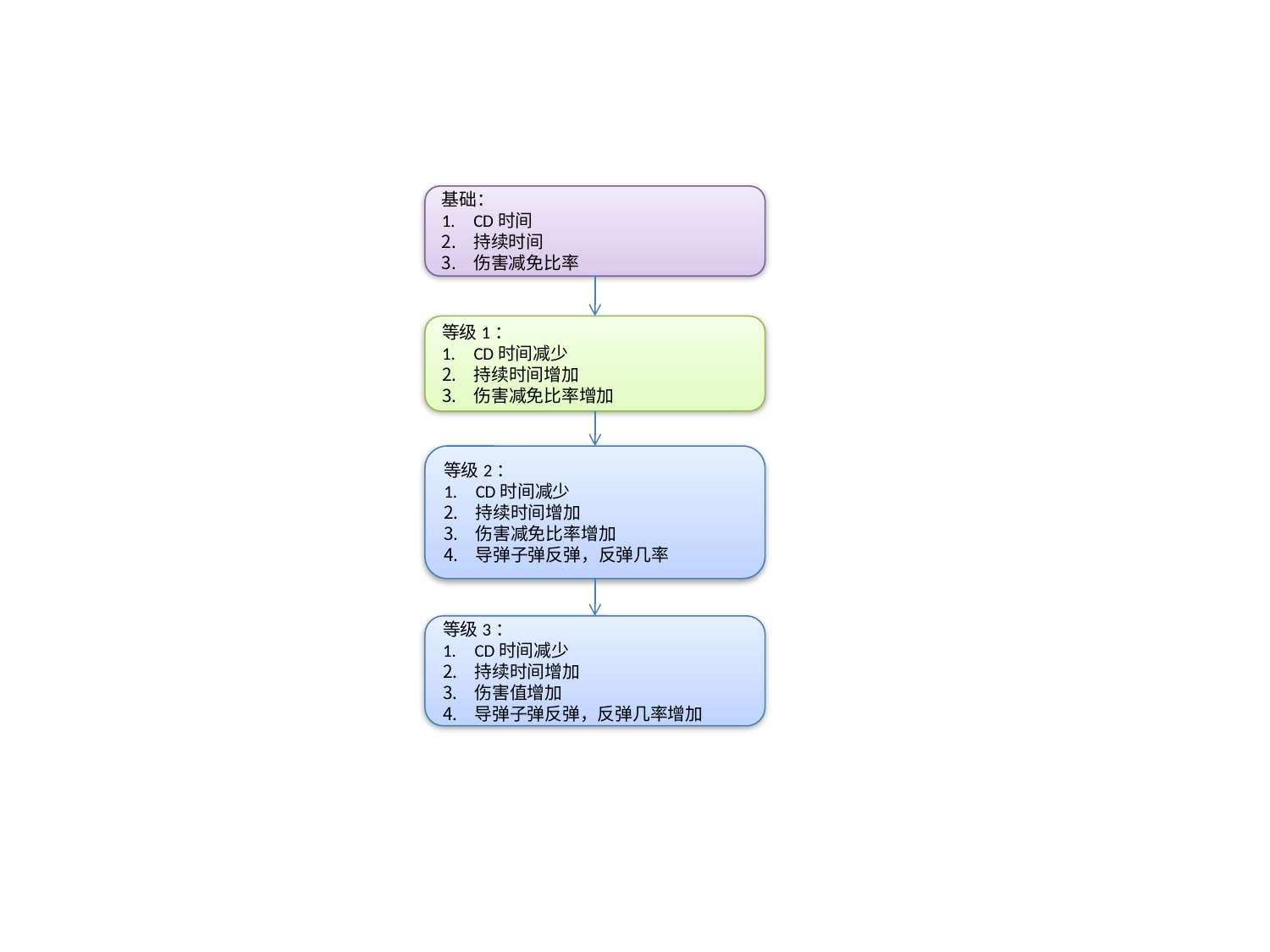

基础：
CD时间
持续时间
伤害减免比率
等级1：
CD时间减少
持续时间增加
伤害减免比率增加
等级2：
CD时间减少
持续时间增加
伤害减免比率增加
导弹子弹反弹，反弹几率
等级3：
CD时间减少
持续时间增加
伤害值增加
导弹子弹反弹，反弹几率增加